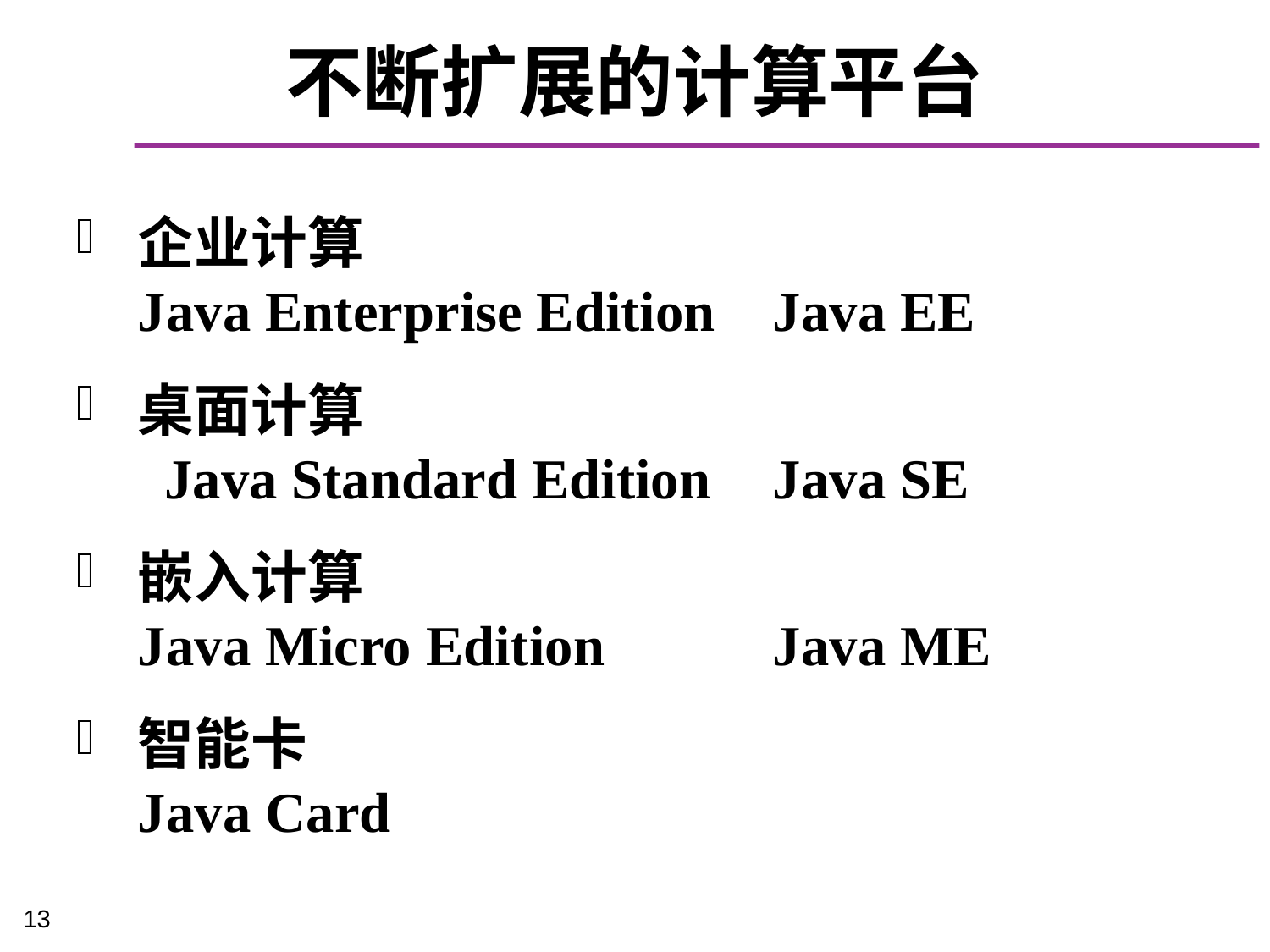

# 不断扩展的计算平台
企业计算
Java Enterprise Edition	Java EE
桌面计算
 Java Standard Edition 	Java SE
嵌入计算
Java Micro Edition 		Java ME
智能卡
Java Card
13